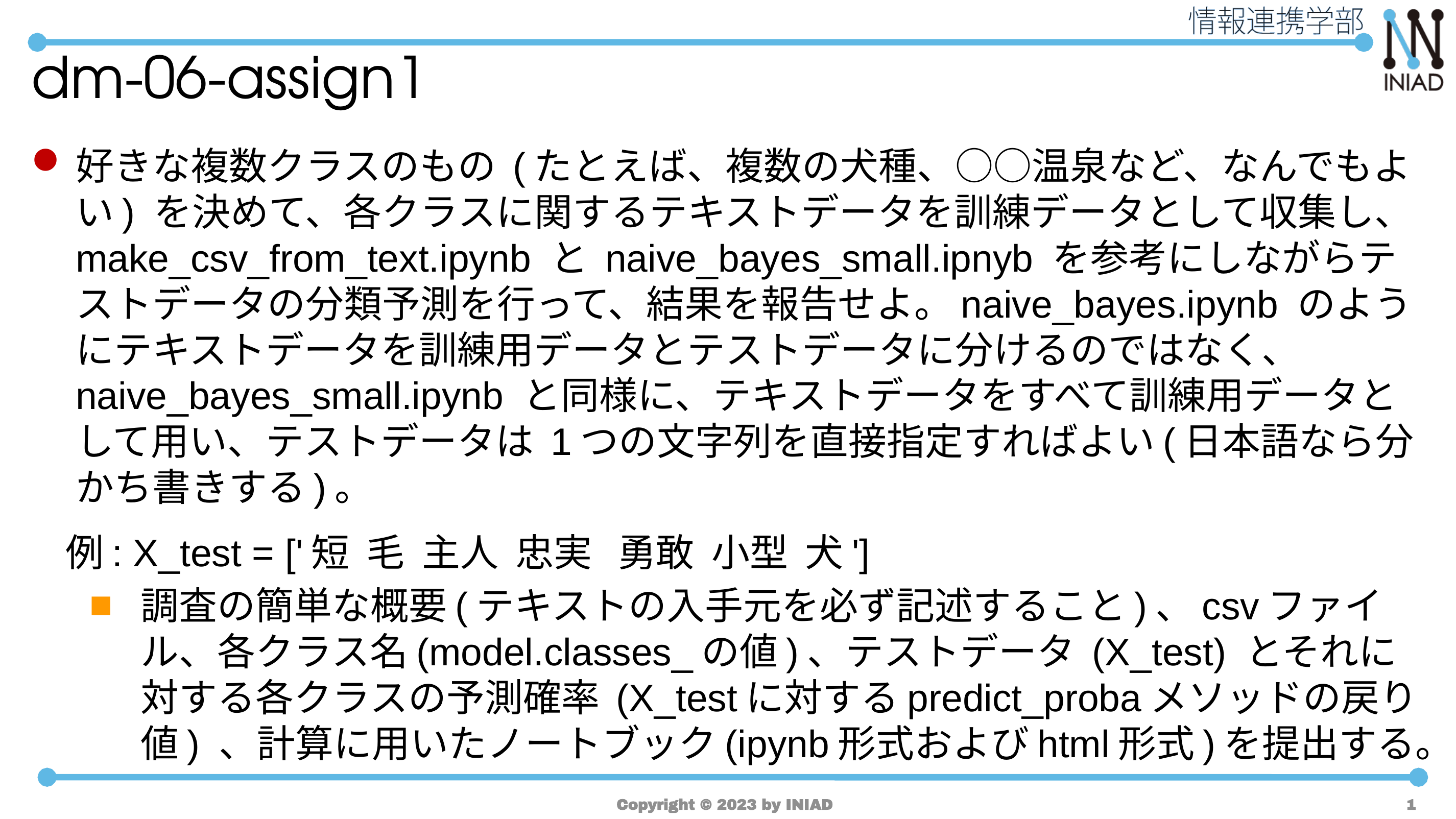

# dm-06-assign1
好きな複数クラスのもの (たとえば、複数の犬種、○○温泉など、なんでもよい) を決めて、各クラスに関するテキストデータを訓練データとして収集し、make_csv_from_text.ipynb と naive_bayes_small.ipnyb を参考にしながらテストデータの分類予測を行って、結果を報告せよ。naive_bayes.ipynb のようにテキストデータを訓練用データとテストデータに分けるのではなく、 naive_bayes_small.ipynb と同様に、テキストデータをすべて訓練用データとして用い、テストデータは 1つの文字列を直接指定すればよい(日本語なら分かち書きする)。
   例: X_test = ['短  毛  主人  忠実   勇敢  小型  犬']
調査の簡単な概要(テキストの入手元を必ず記述すること)、csvファイル、各クラス名(model.classes_の値)、テストデータ (X_test) とそれに対する各クラスの予測確率 (X_testに対するpredict_probaメソッドの戻り値) 、計算に用いたノートブック(ipynb形式およびhtml形式)を提出する。
Copyright © 2023 by INIAD
1